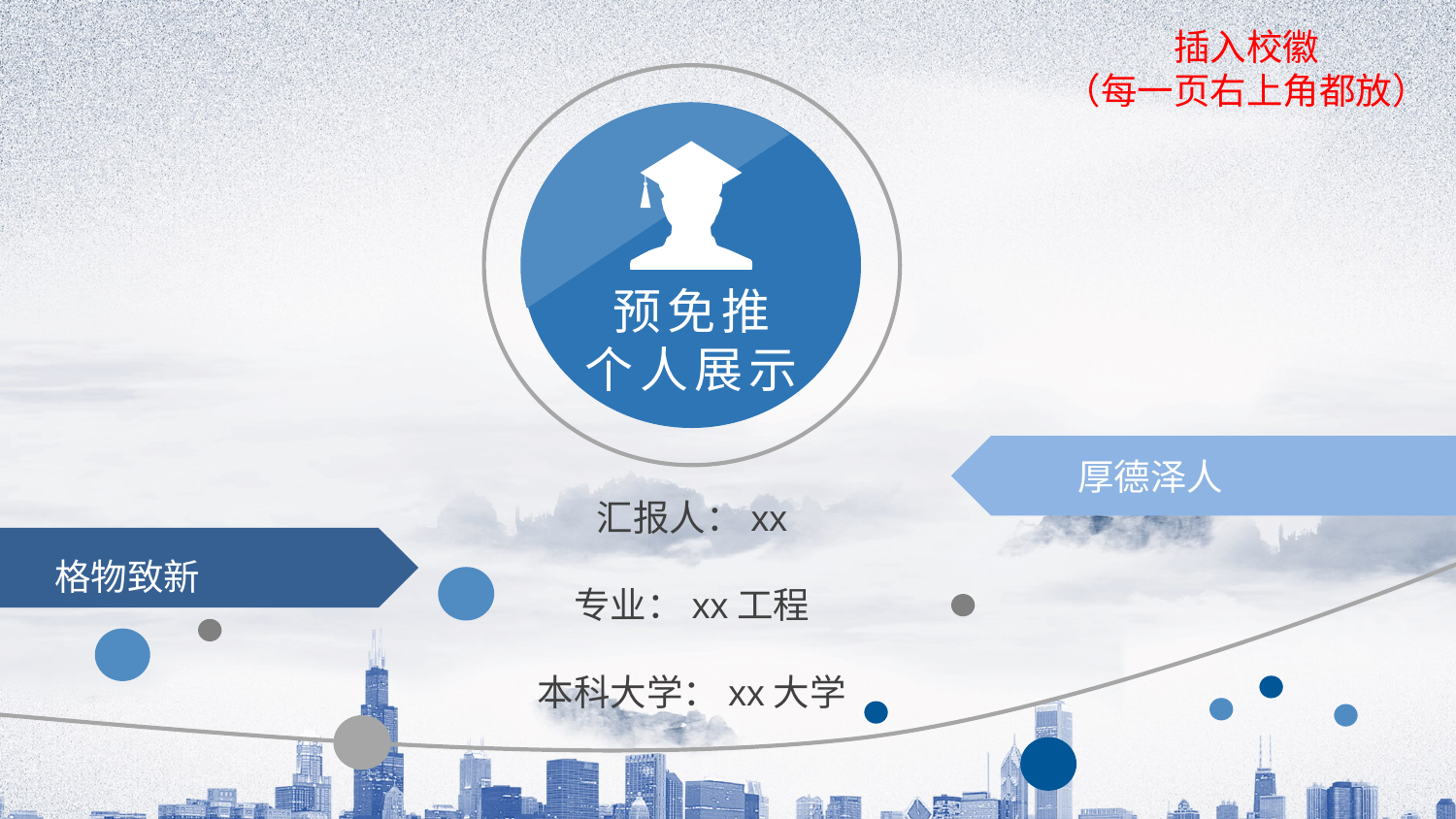

插入校徽
（每一页右上角都放）

预免推
个人展示

厚德泽人
汇报人：xx
专业：xx工程
本科大学：xx大学

格物致新